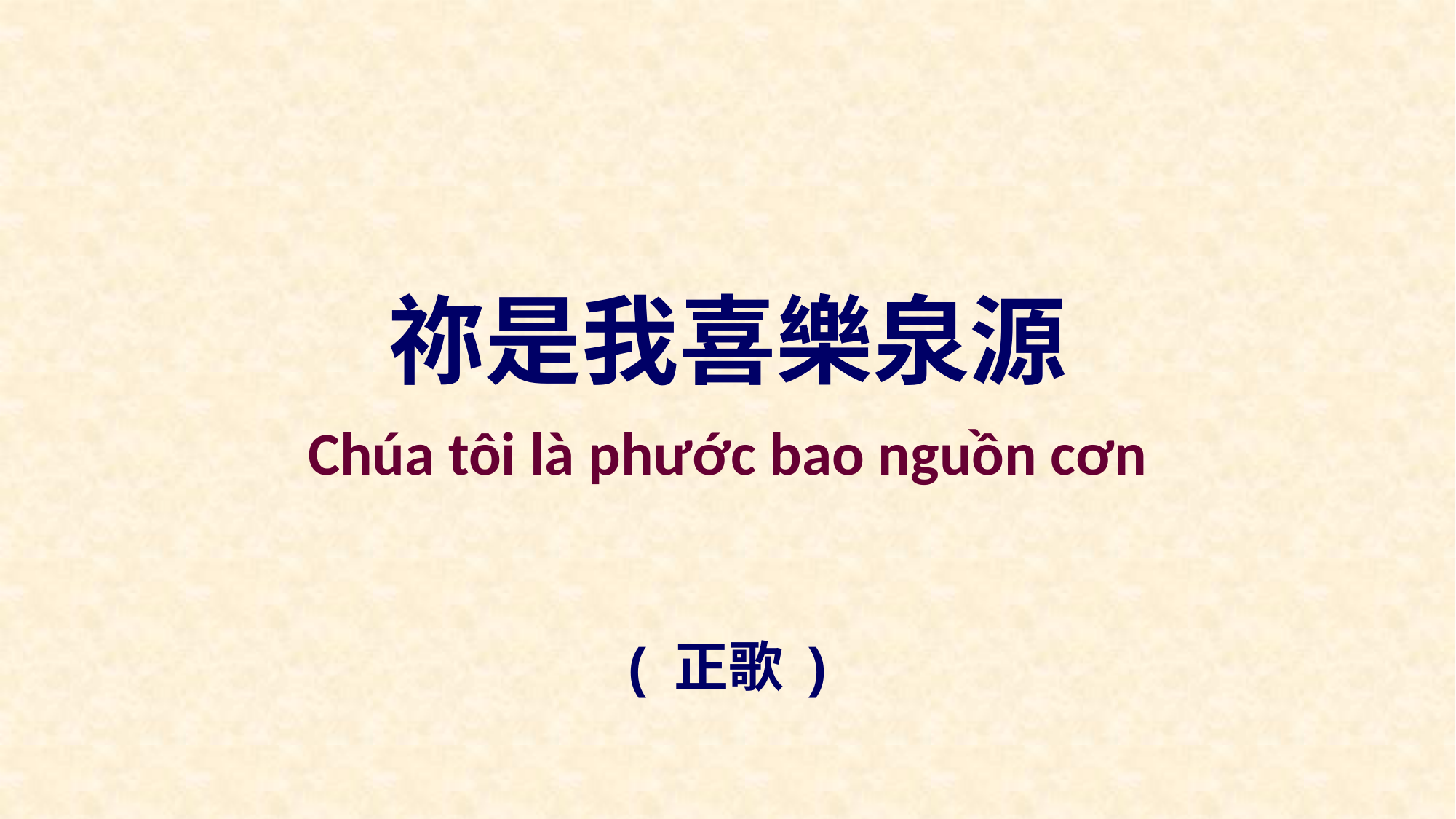

祢是我喜樂泉源
Chúa tôi là phước bao nguồn cơn
( 正歌 )